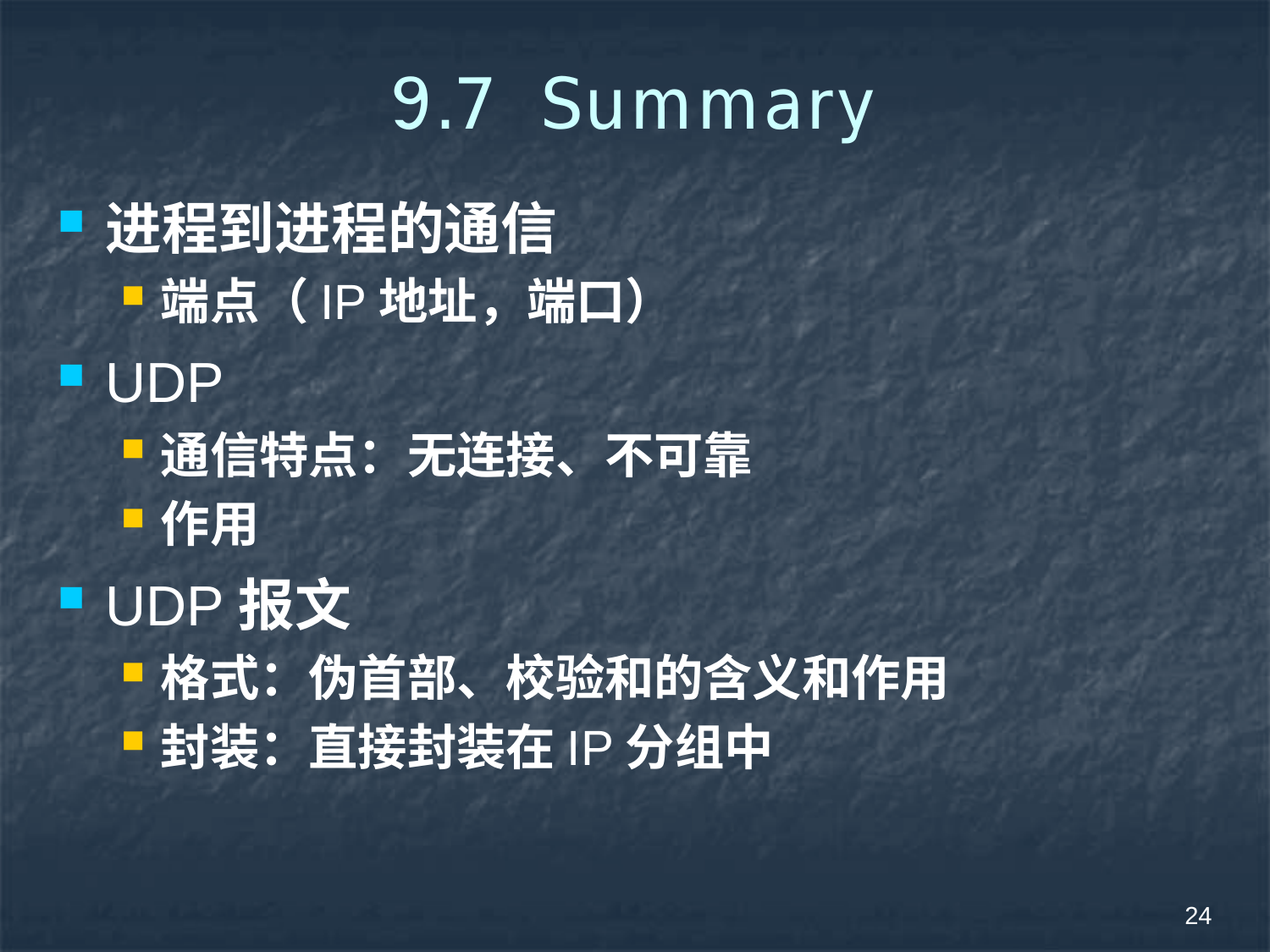

# 9.7  Summary
进程到进程的通信
端点（IP地址，端口）
UDP
通信特点：无连接、不可靠
作用
UDP报文
格式：伪首部、校验和的含义和作用
封装：直接封装在IP分组中
24